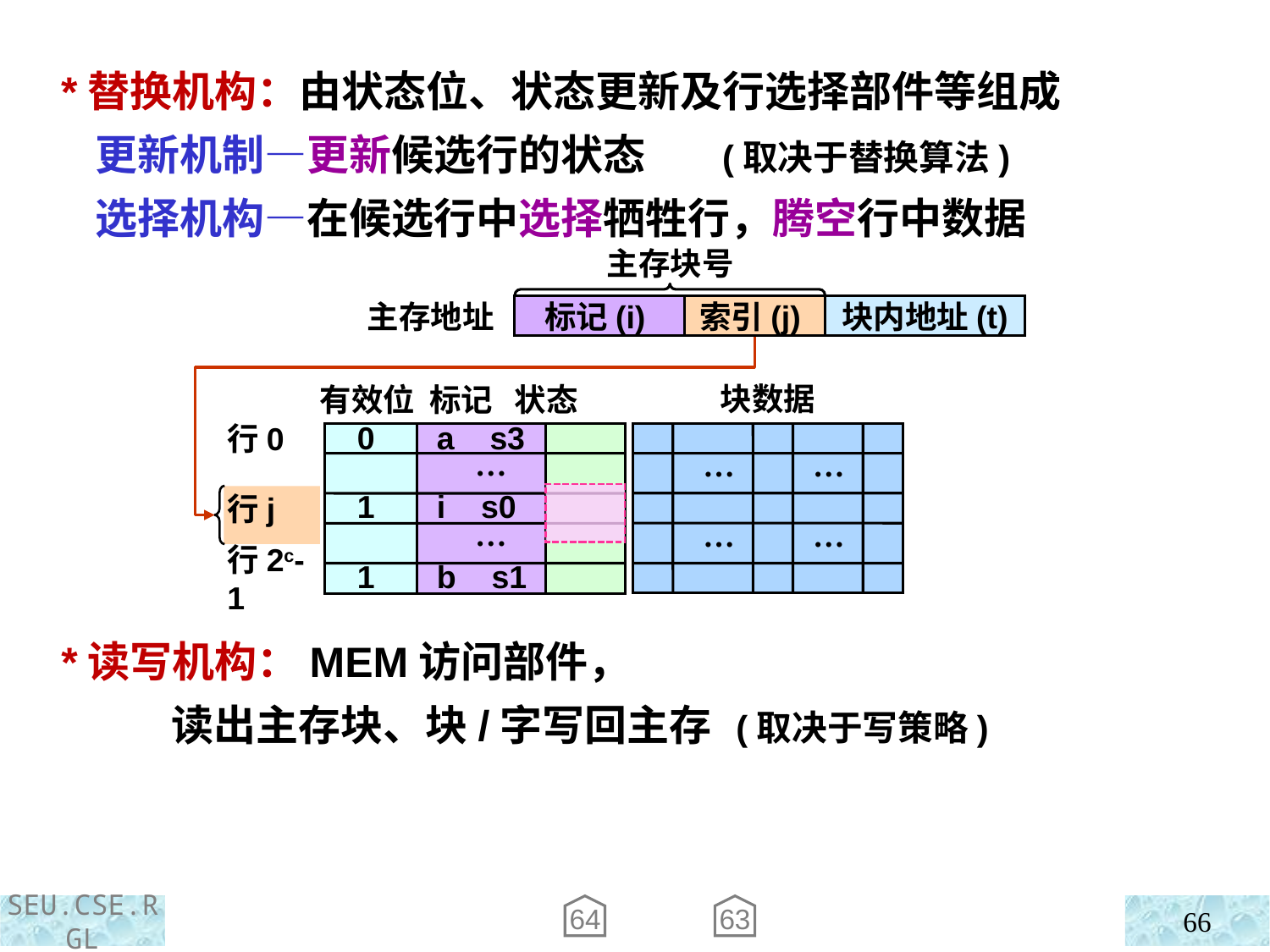

*替换机构：由状态位、状态更新及行选择部件等组成
     更新机制—更新候选行的状态       (取决于替换算法)
     选择机构—在候选行中选择牺牲行，腾空行中数据

主存块号
主存地址
标记(i)
索引(j)
块内地址(t)
有效位  标记   状态
块数据
行0
0       a    s3

…
…
…

1       i    s0

行j

…
…
…

1       b    s1

行2c-1

  *读写机构：MEM访问部件，
             读出主存块、块/字写回主存  (取决于写策略)
64
63
66